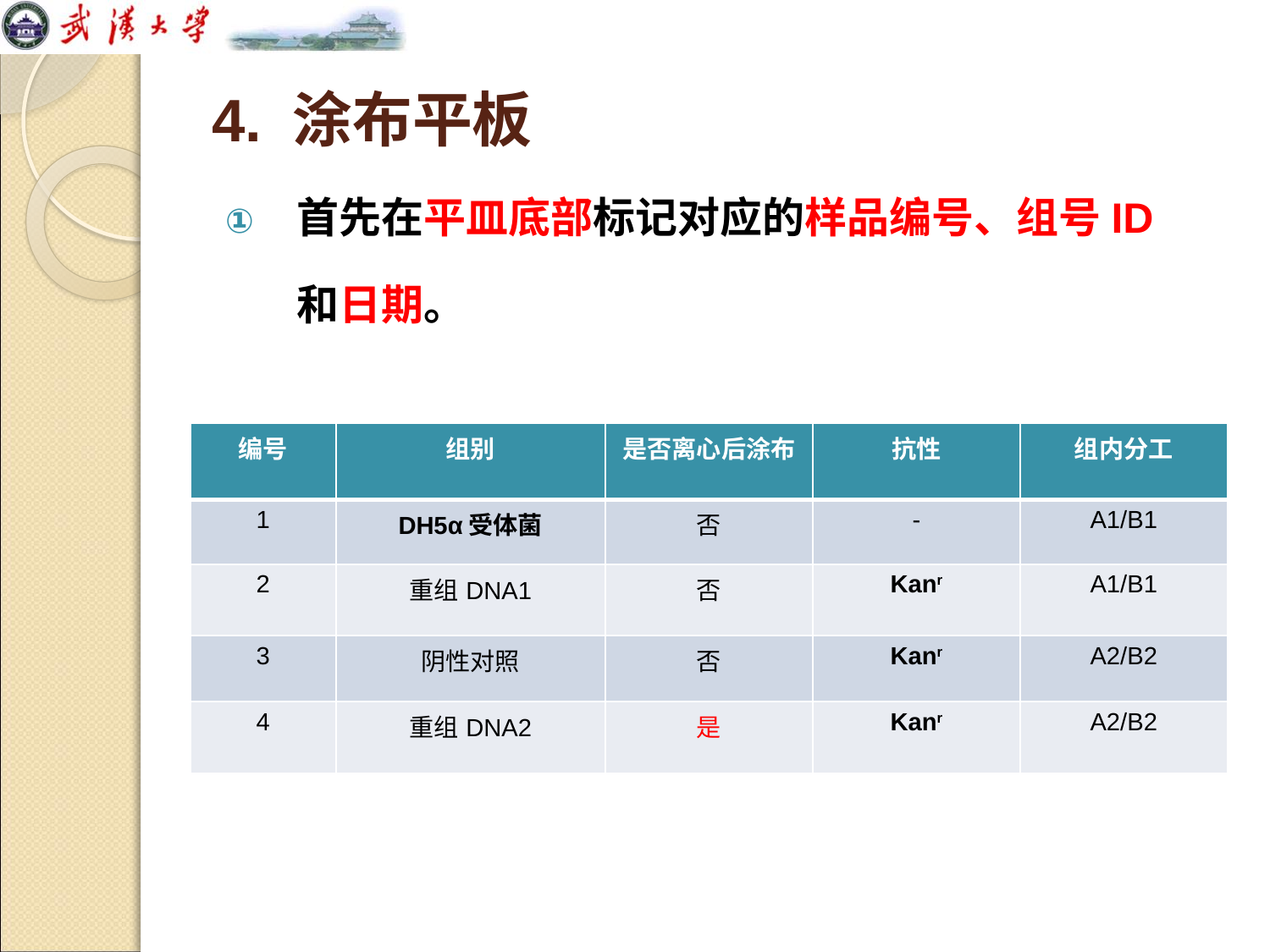

# 4. 涂布平板
首先在平皿底部标记对应的样品编号、组号ID和日期。
| 编号 | 组别 | 是否离心后涂布 | 抗性 | 组内分工 |
| --- | --- | --- | --- | --- |
| 1 | DH5α受体菌 | 否 | - | A1/B1 |
| 2 | 重组DNA1 | 否 | Kanr | A1/B1 |
| 3 | 阴性对照 | 否 | Kanr | A2/B2 |
| 4 | 重组DNA2 | 是 | Kanr | A2/B2 |